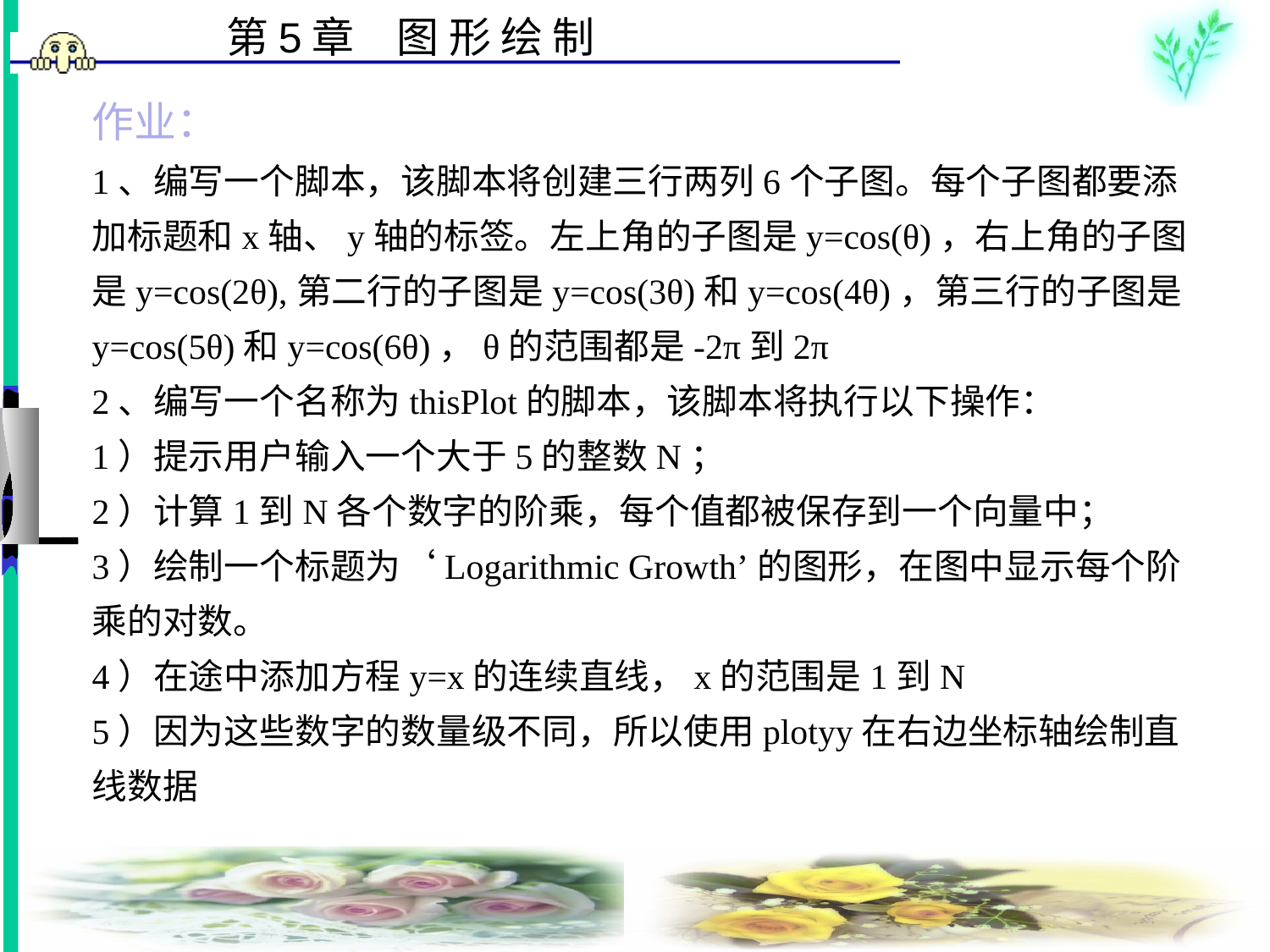

# 作业： 1、编写一个脚本，该脚本将创建三行两列6个子图。每个子图都要添加标题和x轴、y轴的标签。左上角的子图是y=cos(θ)，右上角的子图是y=cos(2θ),第二行的子图是y=cos(3θ)和y=cos(4θ)，第三行的子图是y=cos(5θ)和y=cos(6θ)，θ的范围都是-2π到2π 2、编写一个名称为thisPlot的脚本，该脚本将执行以下操作： 1）提示用户输入一个大于5的整数N； 2）计算1到N各个数字的阶乘，每个值都被保存到一个向量中； 3）绘制一个标题为‘Logarithmic Growth’的图形，在图中显示每个阶乘的对数。 4）在途中添加方程y=x的连续直线，x的范围是1到N 5）因为这些数字的数量级不同，所以使用plotyy在右边坐标轴绘制直线数据